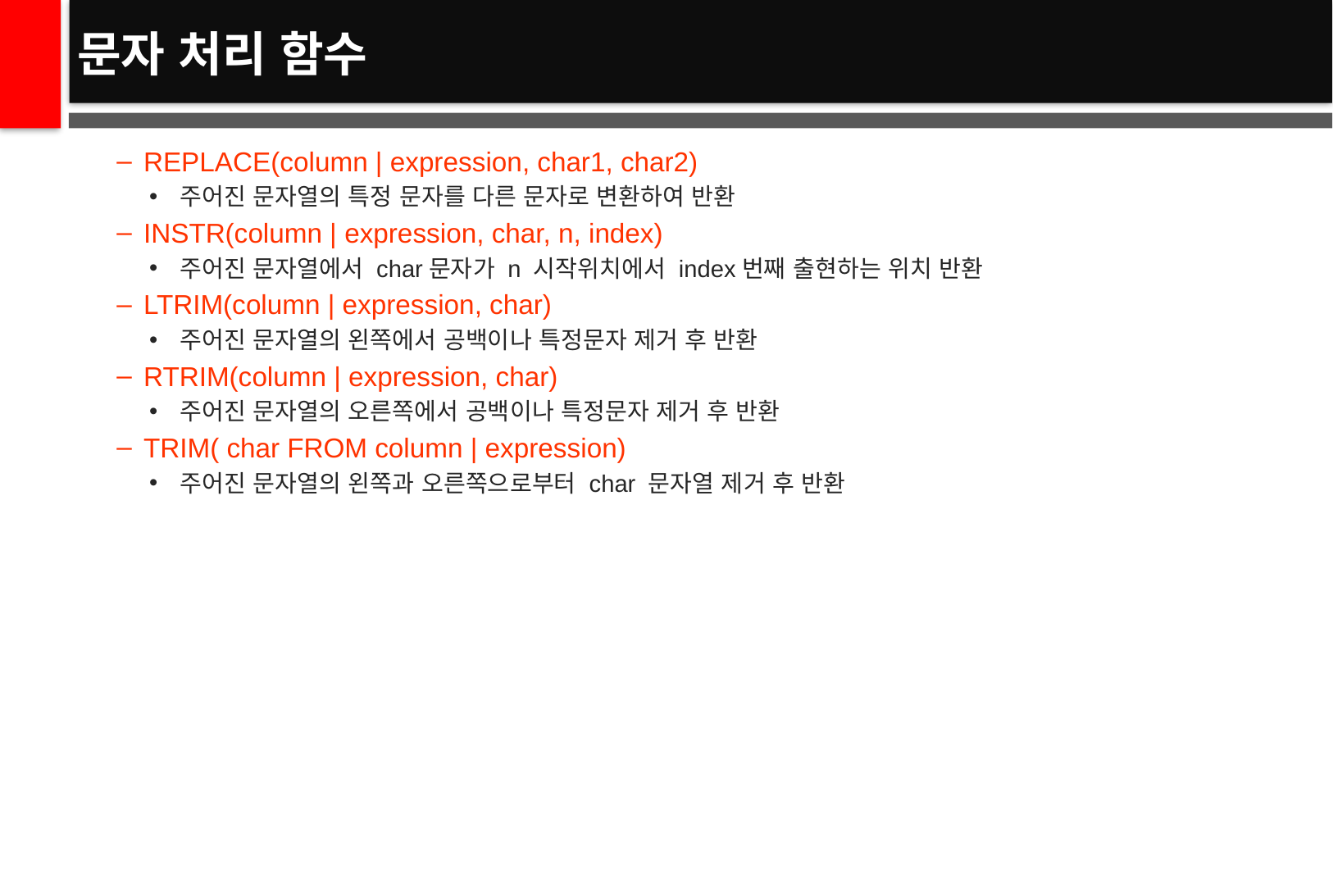

# 문자 처리 함수
REPLACE(column | expression, char1, char2)
주어진 문자열의 특정 문자를 다른 문자로 변환하여 반환
INSTR(column | expression, char, n, index)
주어진 문자열에서 char문자가 n 시작위치에서 index번째 출현하는 위치 반환
LTRIM(column | expression, char)
주어진 문자열의 왼쪽에서 공백이나 특정문자 제거 후 반환
RTRIM(column | expression, char)
주어진 문자열의 오른쪽에서 공백이나 특정문자 제거 후 반환
TRIM( char FROM column | expression)
주어진 문자열의 왼쪽과 오른쪽으로부터 char 문자열 제거 후 반환